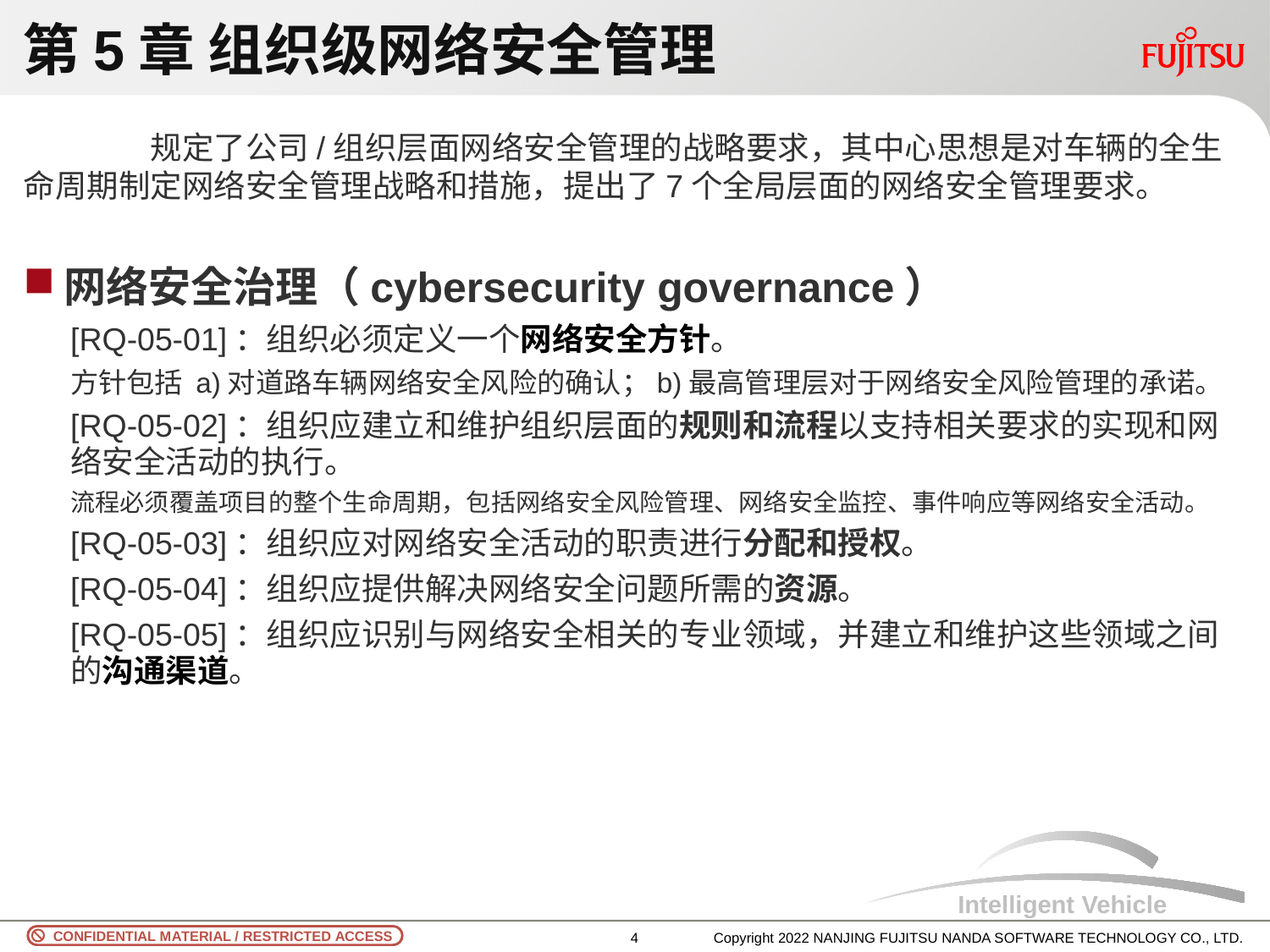

# 第5章 组织级网络安全管理
	规定了公司/组织层面网络安全管理的战略要求，其中心思想是对车辆的全生命周期制定网络安全管理战略和措施，提出了7个全局层面的网络安全管理要求。

网络安全治理（cybersecurity governance）
[RQ-05-01]：组织必须定义一个网络安全方针。
方针包括 a)对道路车辆网络安全风险的确认；b)最高管理层对于网络安全风险管理的承诺。
[RQ-05-02]：组织应建立和维护组织层面的规则和流程以支持相关要求的实现和网络安全活动的执行。
流程必须覆盖项目的整个生命周期，包括网络安全风险管理、网络安全监控、事件响应等网络安全活动。
[RQ-05-03]：组织应对网络安全活动的职责进行分配和授权。
[RQ-05-04]：组织应提供解决网络安全问题所需的资源。
[RQ-05-05]：组织应识别与网络安全相关的专业领域，并建立和维护这些领域之间的沟通渠道。

4
Copyright 2022 NANJING FUJITSU NANDA SOFTWARE TECHNOLOGY CO., LTD.